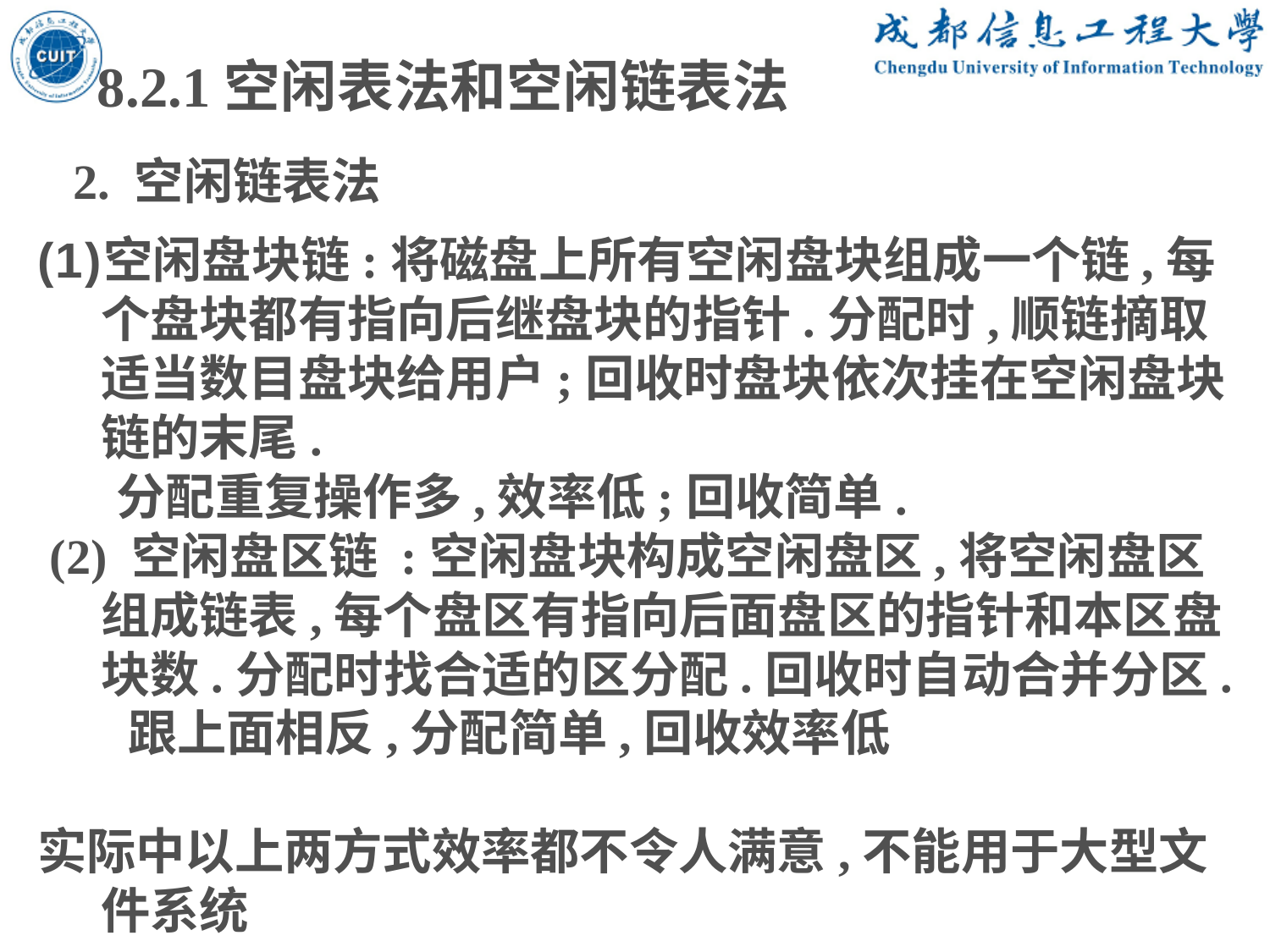

8.2.1空闲表法和空闲链表法
2. 空闲链表法

空闲盘块链:将磁盘上所有空闲盘块组成一个链,每个盘块都有指向后继盘块的指针.分配时,顺链摘取适当数目盘块给用户;回收时盘块依次挂在空闲盘块链的末尾.
      分配重复操作多,效率低;回收简单.
 (2) 空闲盘区链 :空闲盘块构成空闲盘区,将空闲盘区组成链表,每个盘区有指向后面盘区的指针和本区盘块数.分配时找合适的区分配.回收时自动合并分区.
       跟上面相反,分配简单,回收效率低

实际中以上两方式效率都不令人满意,不能用于大型文件系统